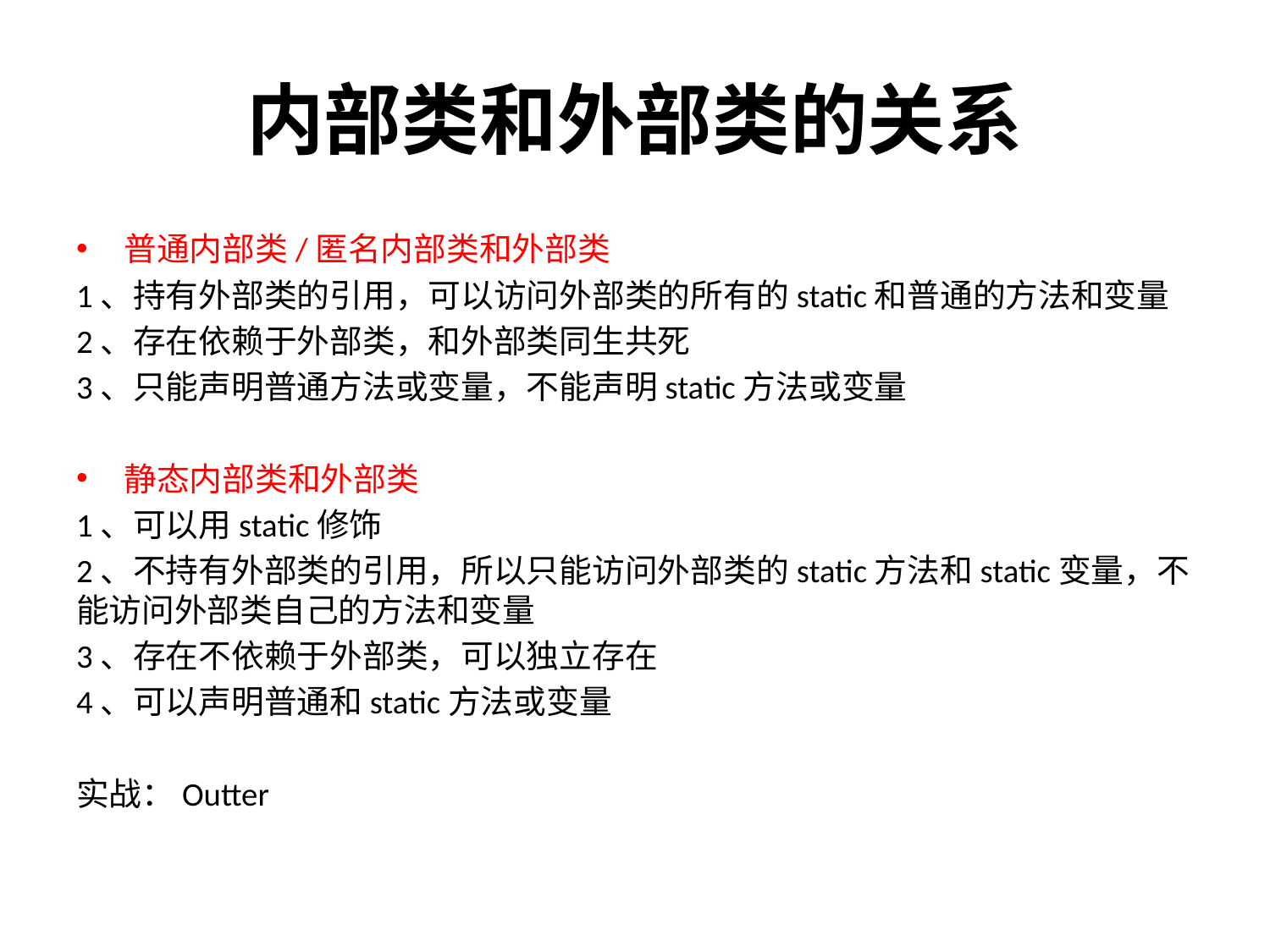

# 内部类和外部类的关系
普通内部类/匿名内部类和外部类
1、持有外部类的引用，可以访问外部类的所有的static和普通的方法和变量
2、存在依赖于外部类，和外部类同生共死
3、只能声明普通方法或变量，不能声明static方法或变量

静态内部类和外部类
1、可以用static修饰
2、不持有外部类的引用，所以只能访问外部类的static方法和static变量，不能访问外部类自己的方法和变量
3、存在不依赖于外部类，可以独立存在
4、可以声明普通和static方法或变量

实战：Outter